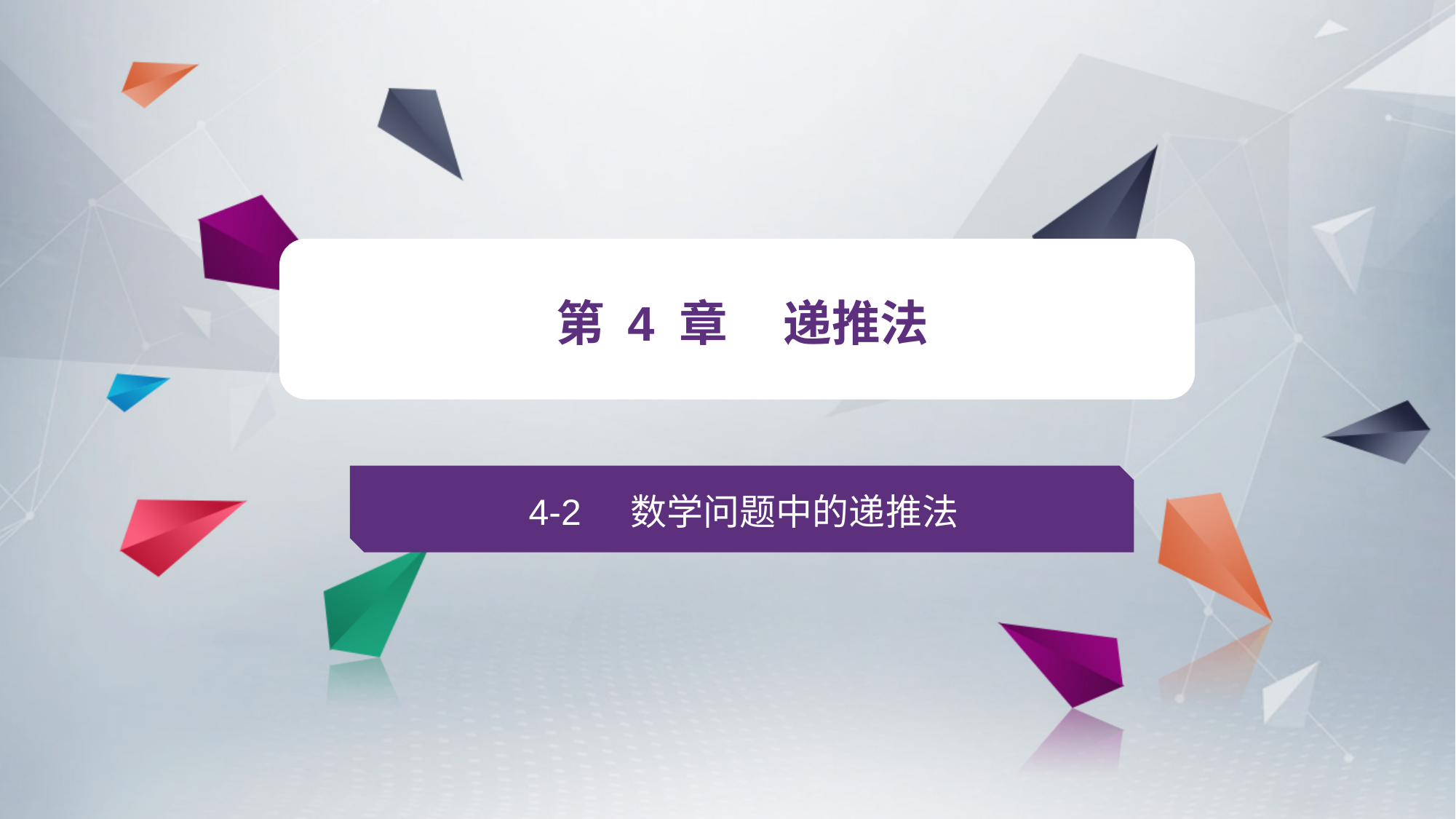

v
第 4 章     递推法

4-2    数学问题中的递推法